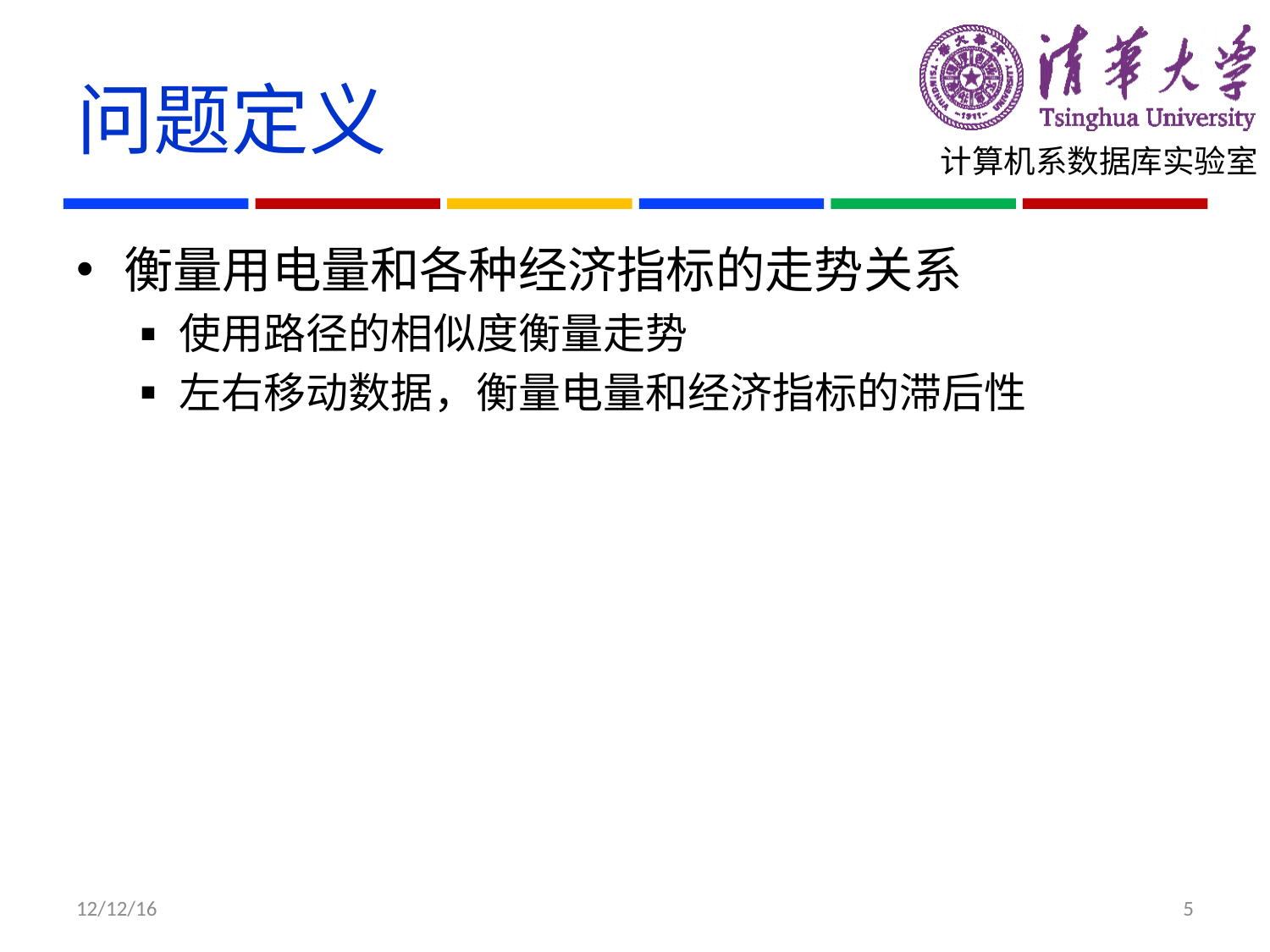

# 问题定义
衡量用电量和各种经济指标的走势关系
使用路径的相似度衡量走势
左右移动数据，衡量电量和经济指标的滞后性
12/12/16
5